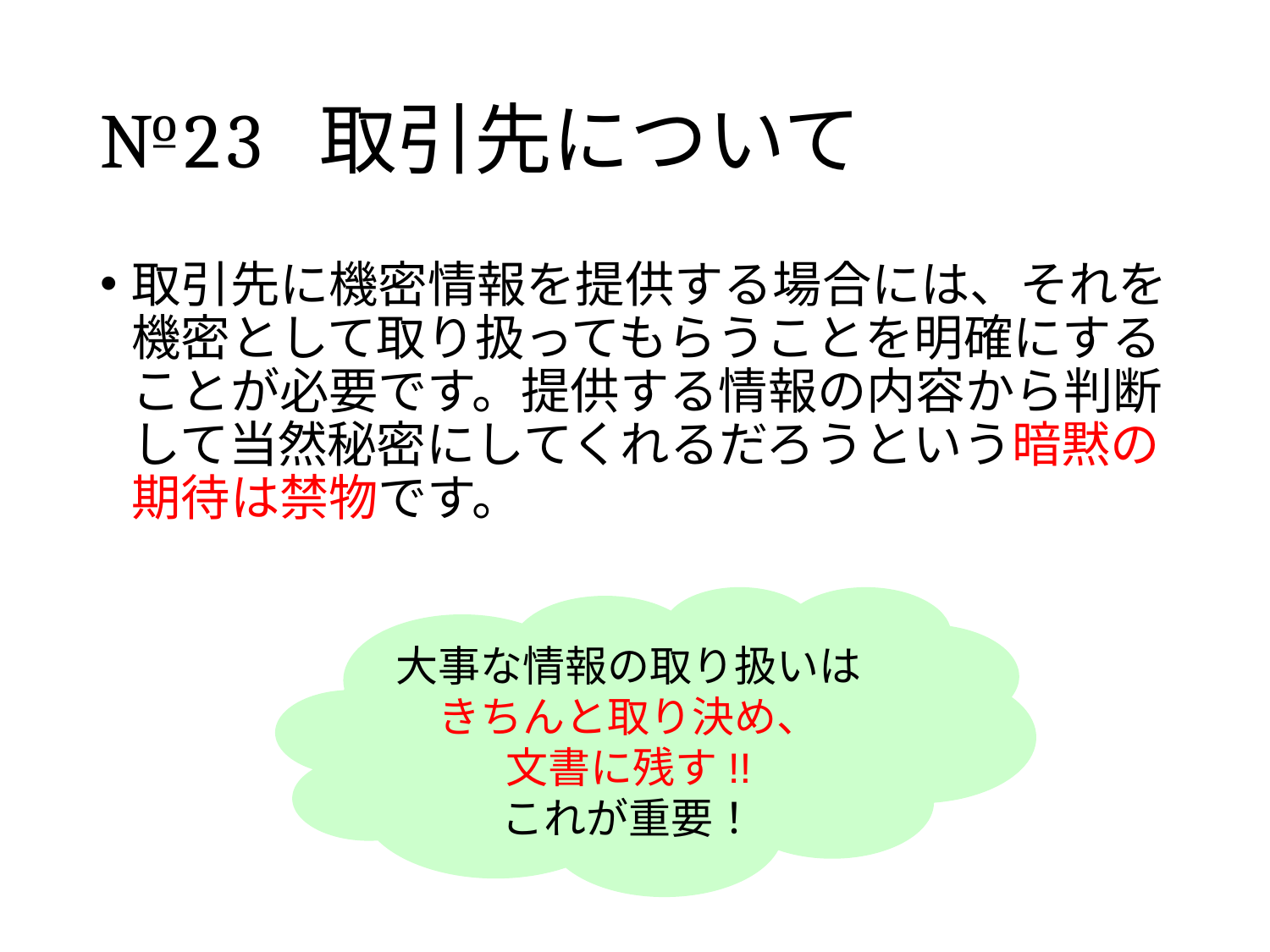

# №23  取引先について
取引先に機密情報を提供する場合には、それを機密として取り扱ってもらうことを明確にすることが必要です。提供する情報の内容から判断して当然秘密にしてくれるだろうという暗黙の期待は禁物です。
大事な情報の取り扱いはきちんと取り決め、
文書に残す!!
これが重要！